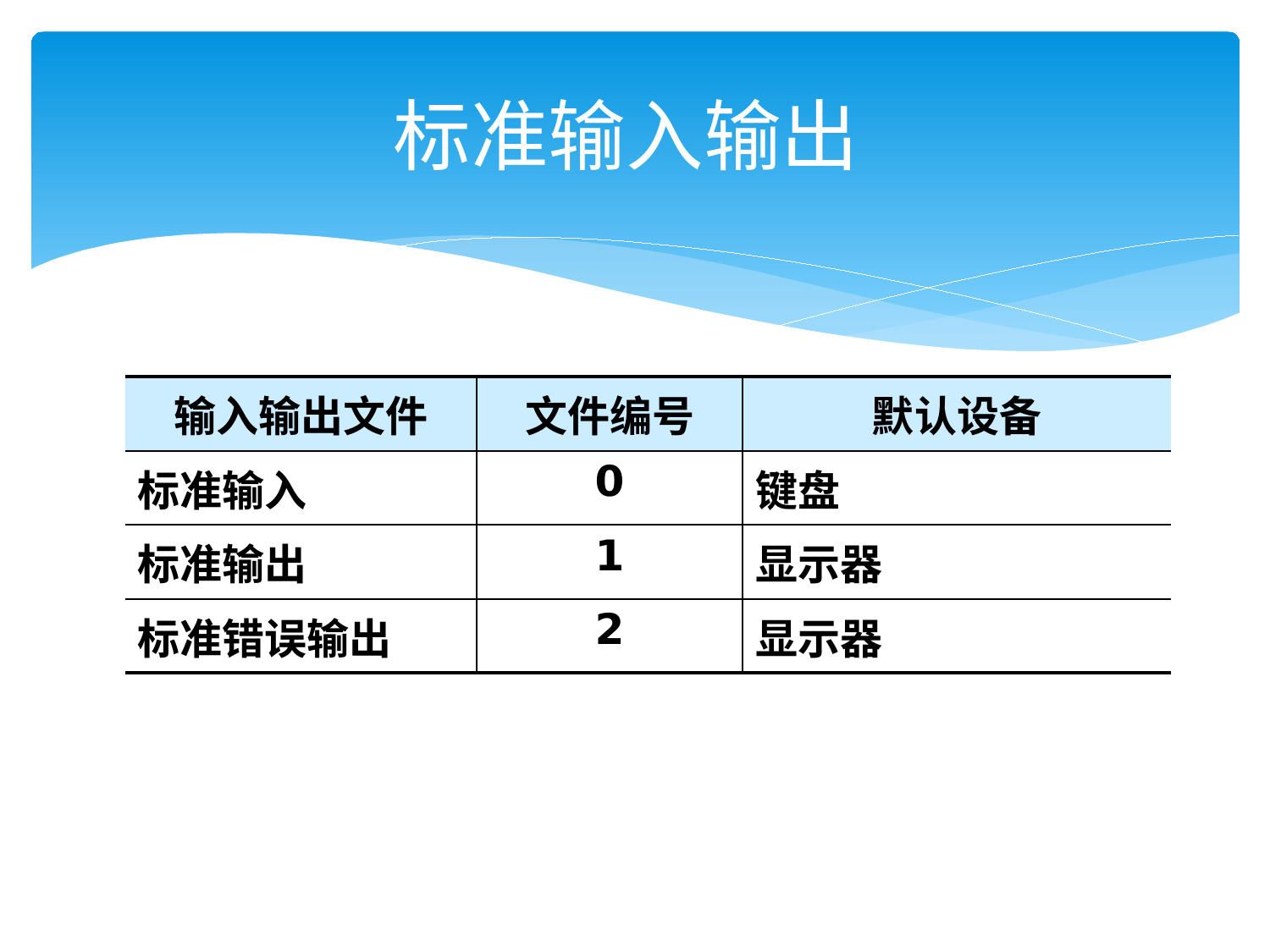

# 标准输入输出
| 输入输出文件 | 文件编号 | 默认设备 |
| --- | --- | --- |
| 标准输入 | 0 | 键盘 |
| 标准输出 | 1 | 显示器 |
| 标准错误输出 | 2 | 显示器 |